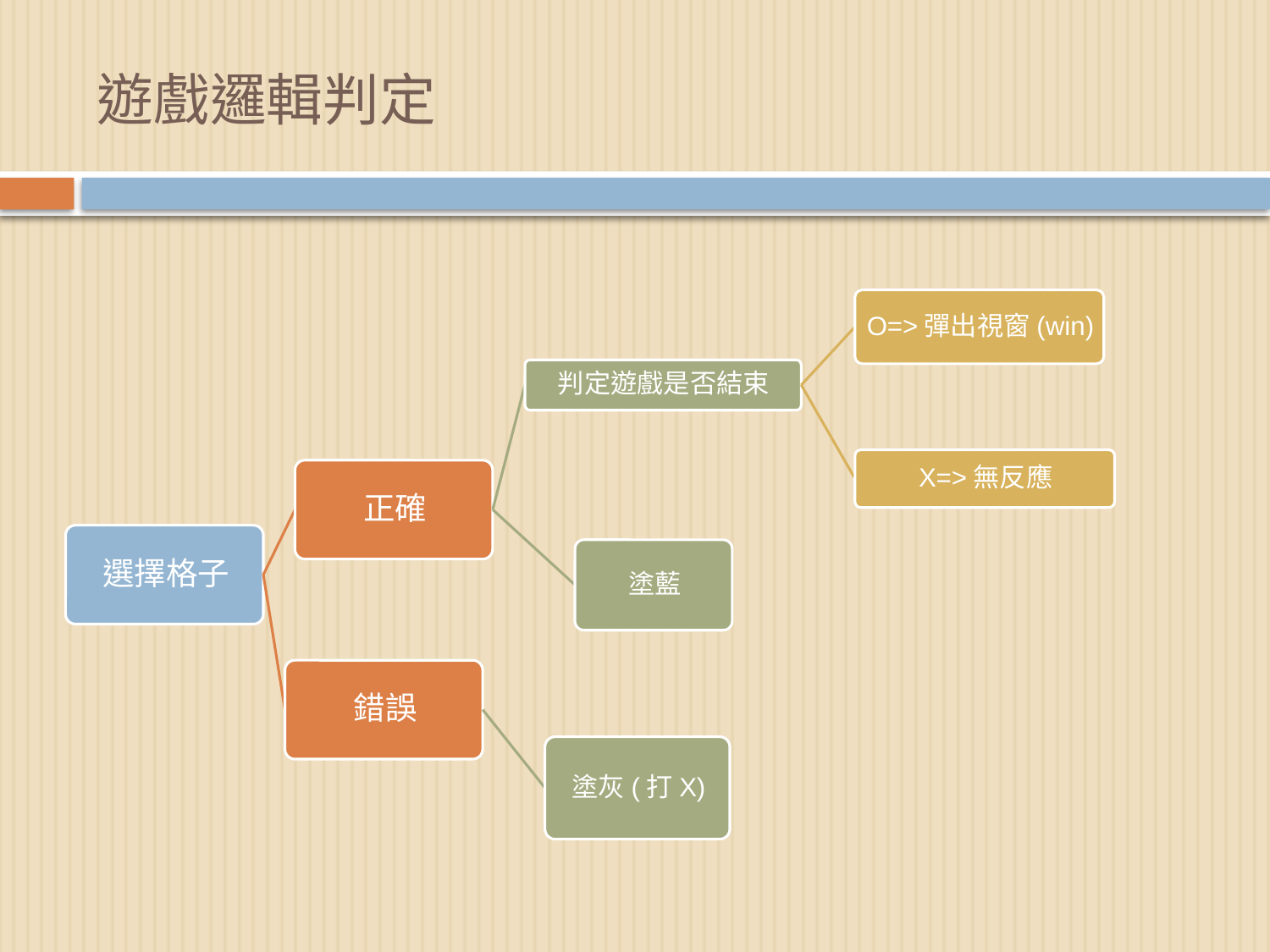

# 遊戲邏輯判定
選擇格子

正確

判定遊戲是否結束

O=>彈出視窗(win)

X=>無反應

塗藍

錯誤

塗灰(打X)